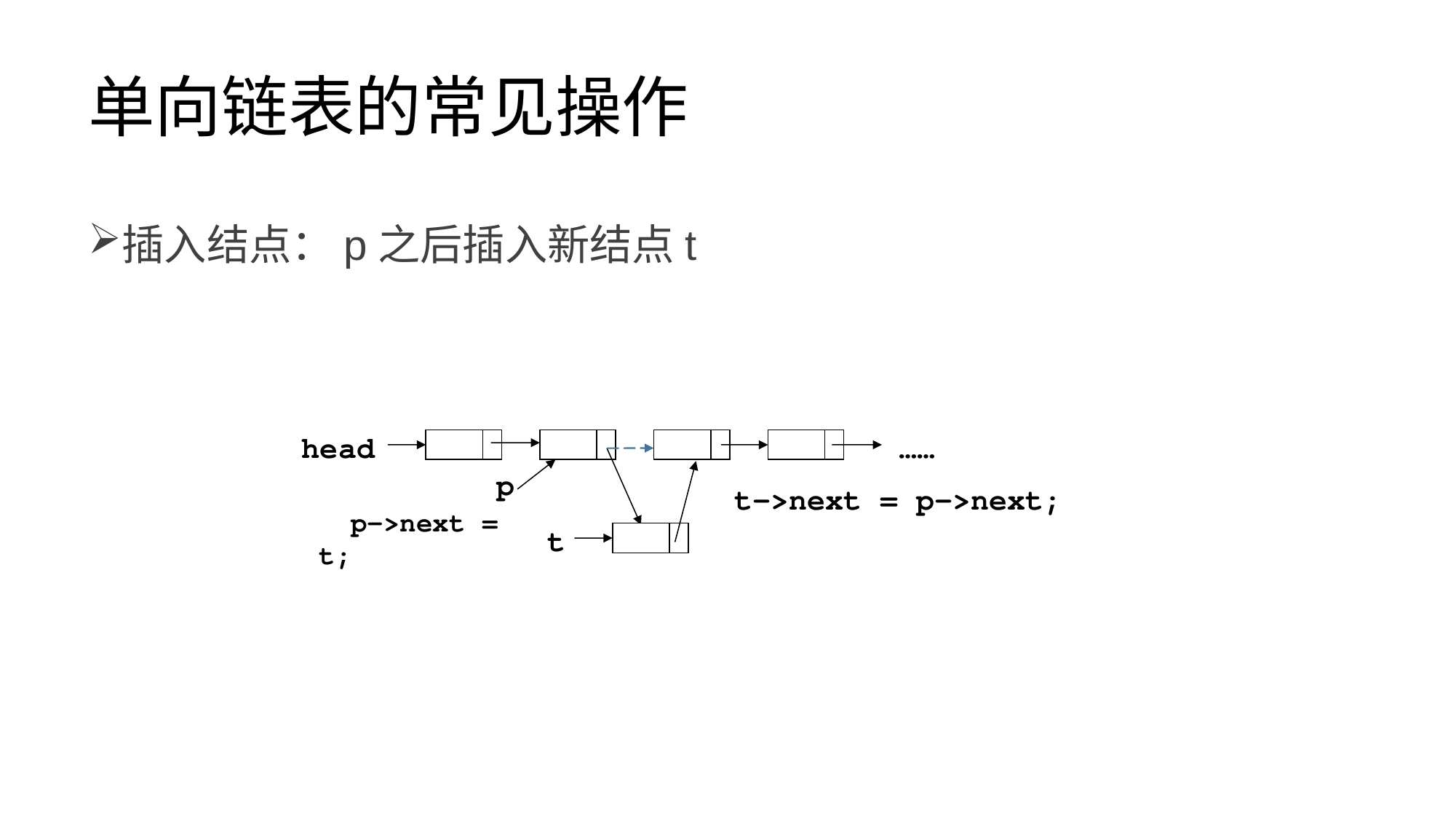

# 单向链表的常见操作
插入结点：p之后插入新结点t
head
……

p

t

t->next = p->next;
p->next = t;